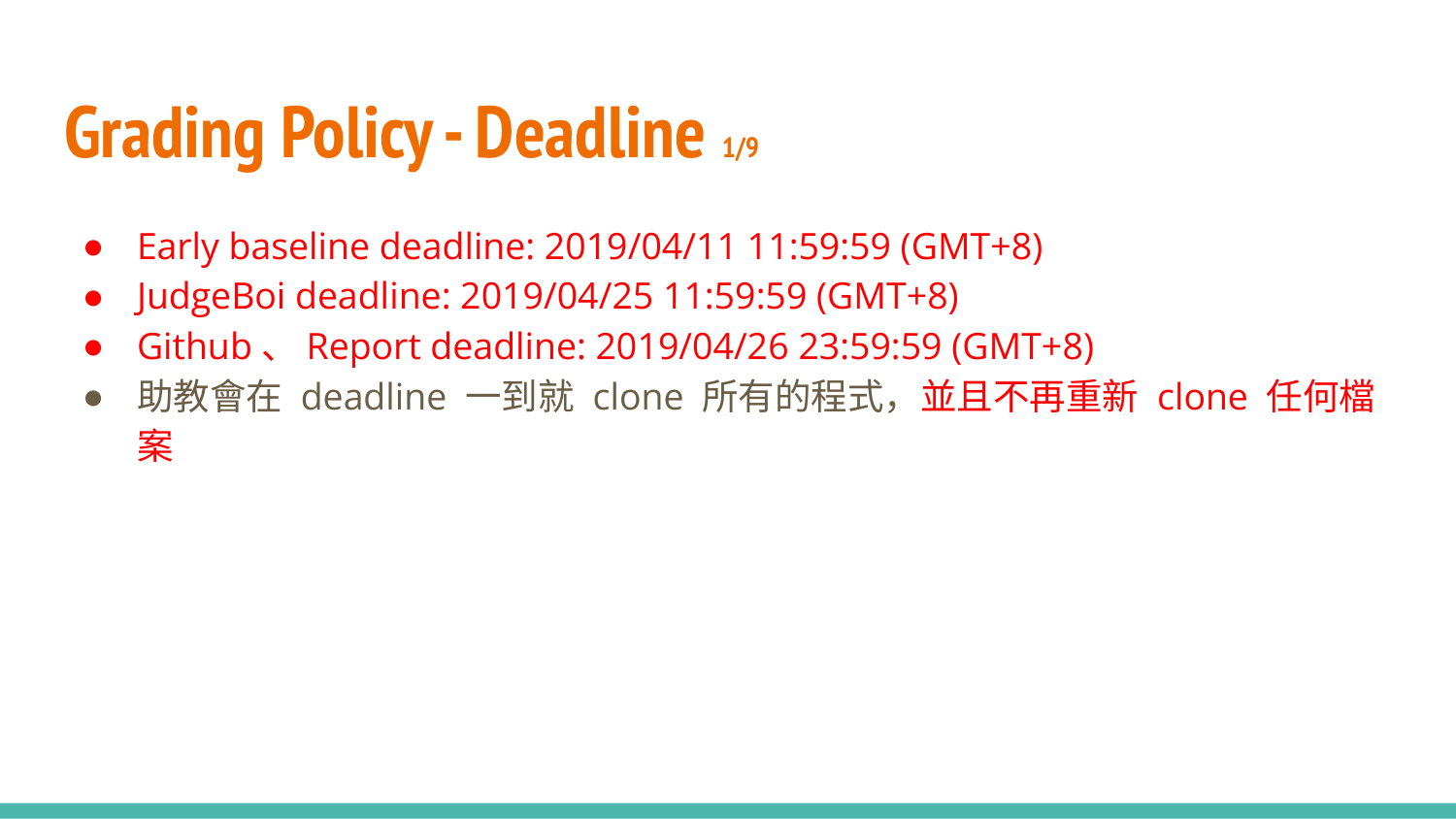

# Grading Policy - Deadline 1/9
Early baseline deadline: 2019/04/11 11:59:59 (GMT+8)
JudgeBoi deadline: 2019/04/25 11:59:59 (GMT+8)
Github、Report deadline: 2019/04/26 23:59:59 (GMT+8)
助教會在 deadline 一到就 clone 所有的程式，並且不再重新 clone 任何檔案